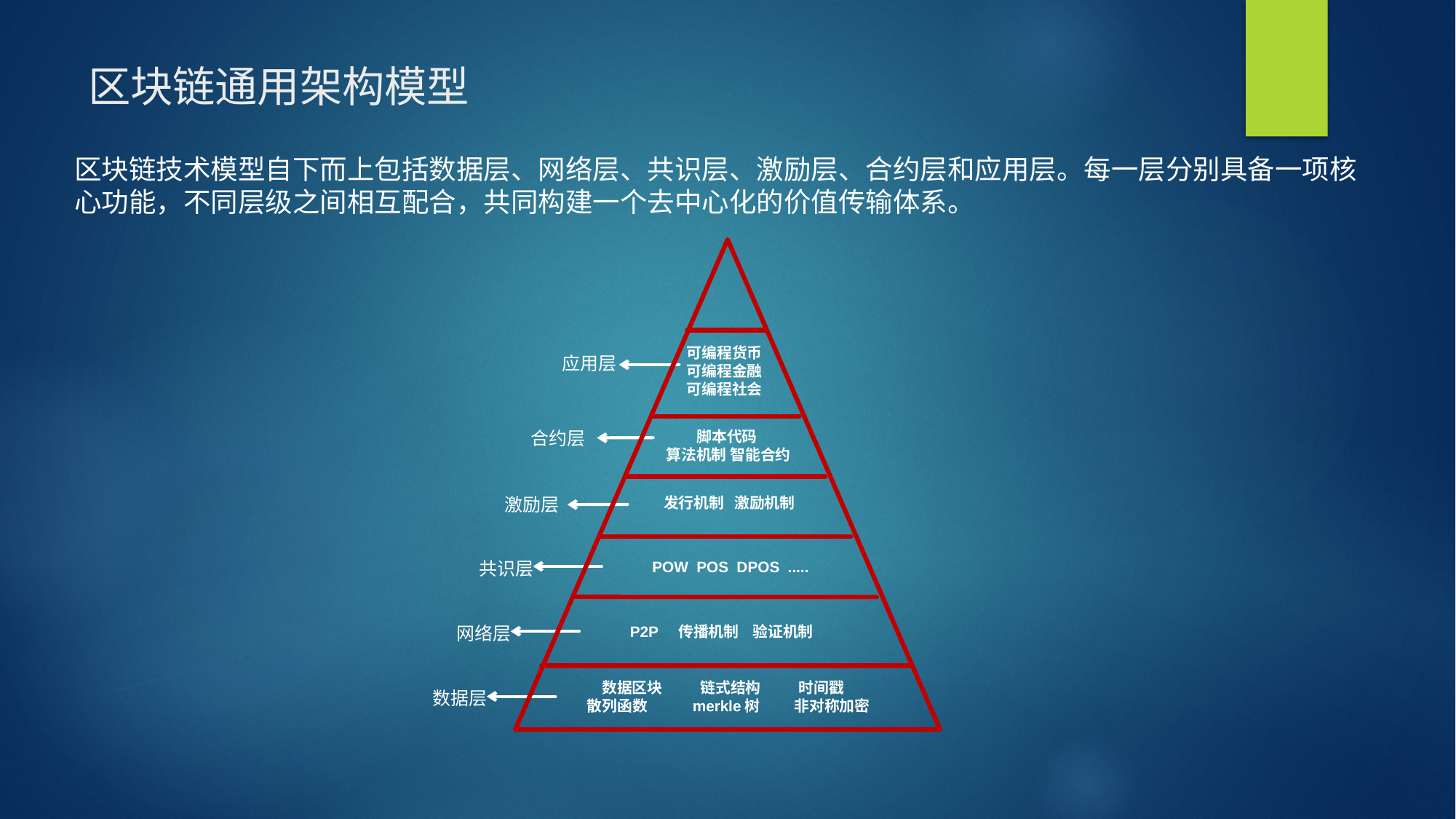

# 区块链通用架构模型
区块链技术模型自下而上包括数据层、网络层、共识层、激励层、合约层和应用层。每一层分别具备一项核心功能，不同层级之间相互配合，共同构建一个去中心化的价值传输体系。

可编程货币
可编程金融
可编程社会
脚本代码
算法机制 智能合约
发行机制   激励机制
POW  POS  DPOS  .....
P2P    传播机制    验证机制
数据区块           链式结构           时间戳
  散列函数            merkle树          非对称加密
应用层
合约层
激励层
共识层
网络层
数据层